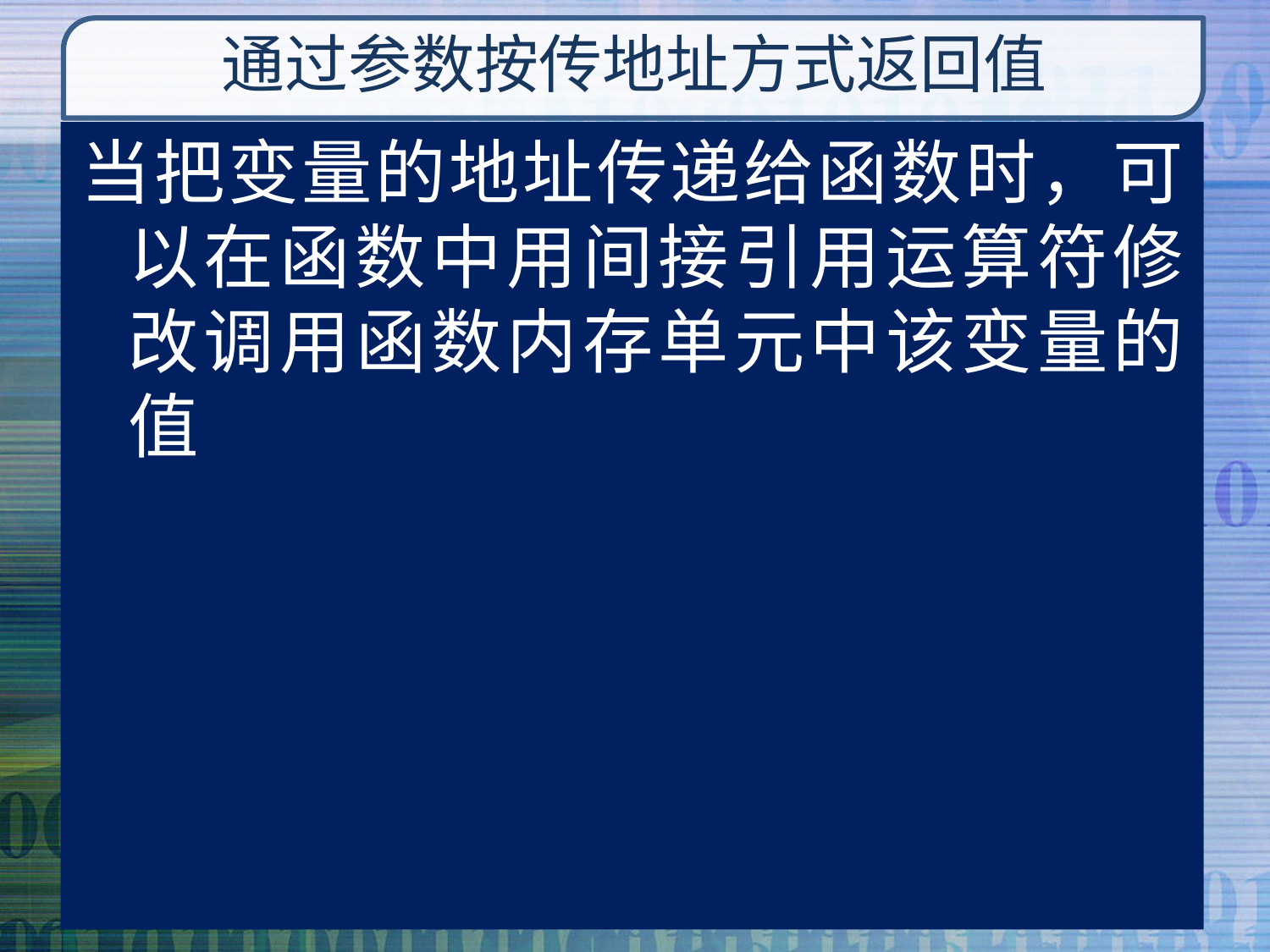

# 通过参数按传地址方式返回值
当把变量的地址传递给函数时，可以在函数中用间接引用运算符修改调用函数内存单元中该变量的值